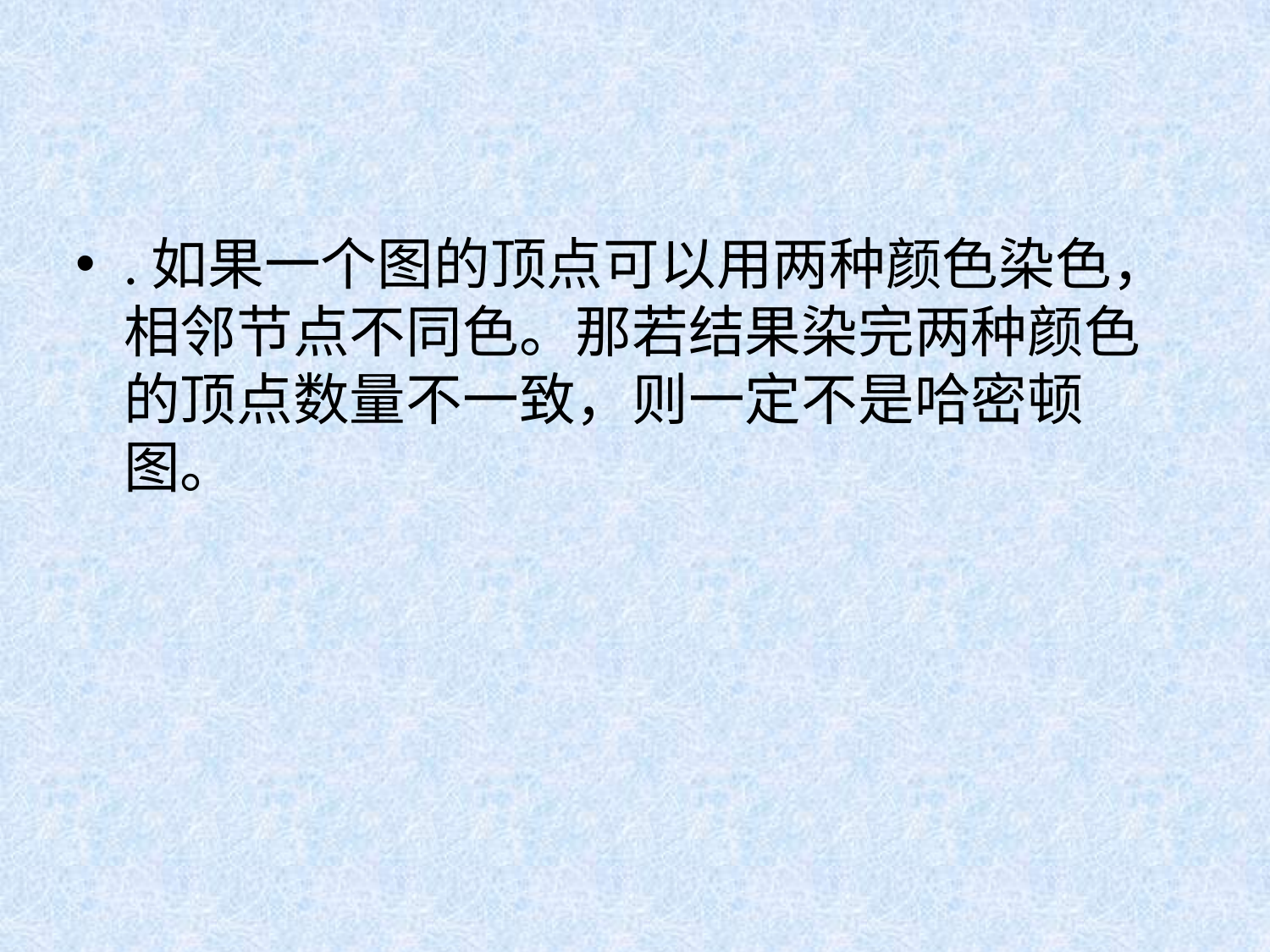

#
.如果一个图的顶点可以用两种颜色染色，相邻节点不同色。那若结果染完两种颜色的顶点数量不一致，则一定不是哈密顿图。